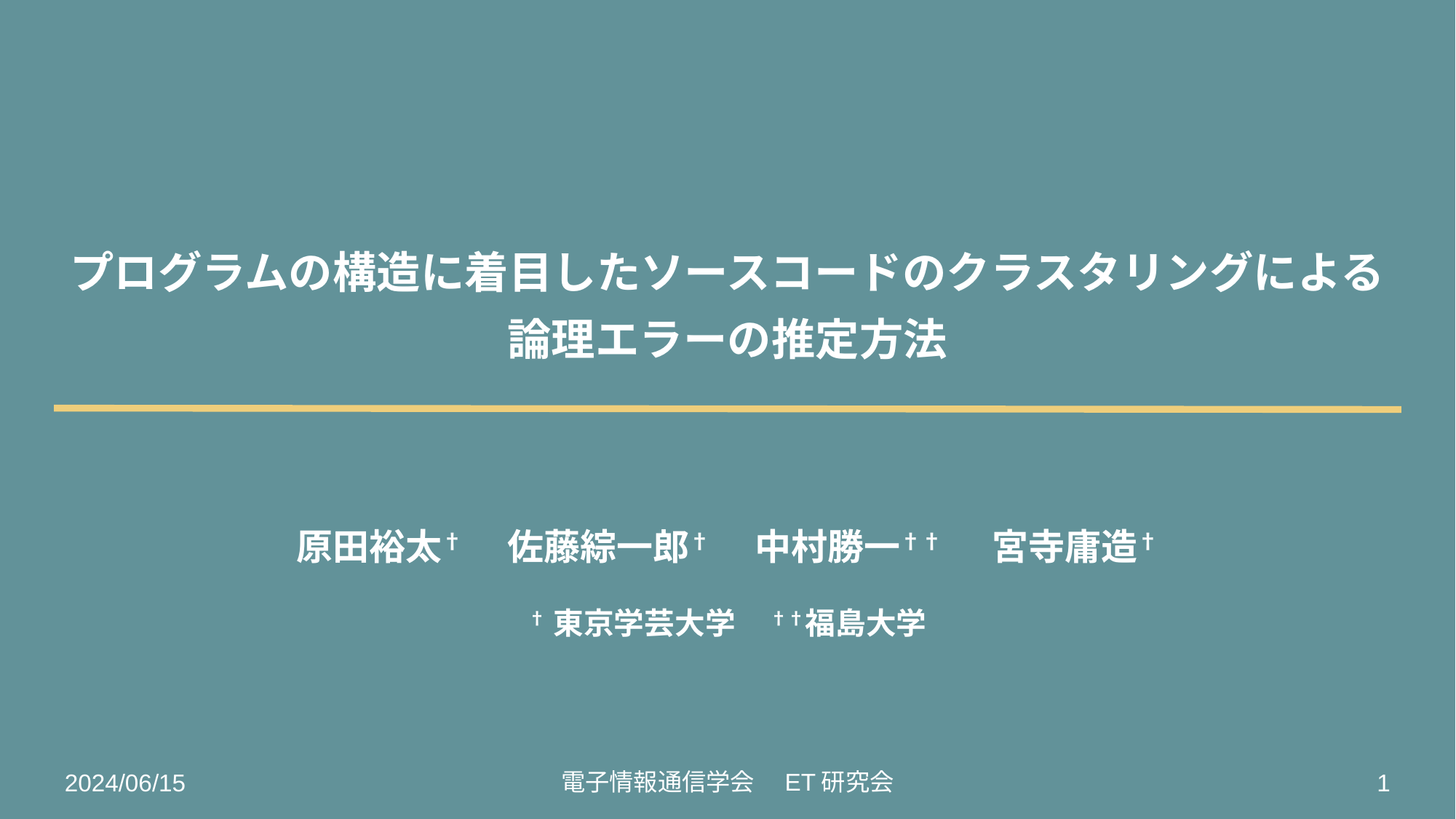

# プログラムの構造に着目したソースコードのクラスタリングによる 論理エラーの推定方法
原田裕太†　 佐藤綜一郎†　 中村勝一†† 　 宮寺庸造†
†東京学芸大学　 ††福島大学
電子情報通信学会　ET研究会
2024/06/15
1